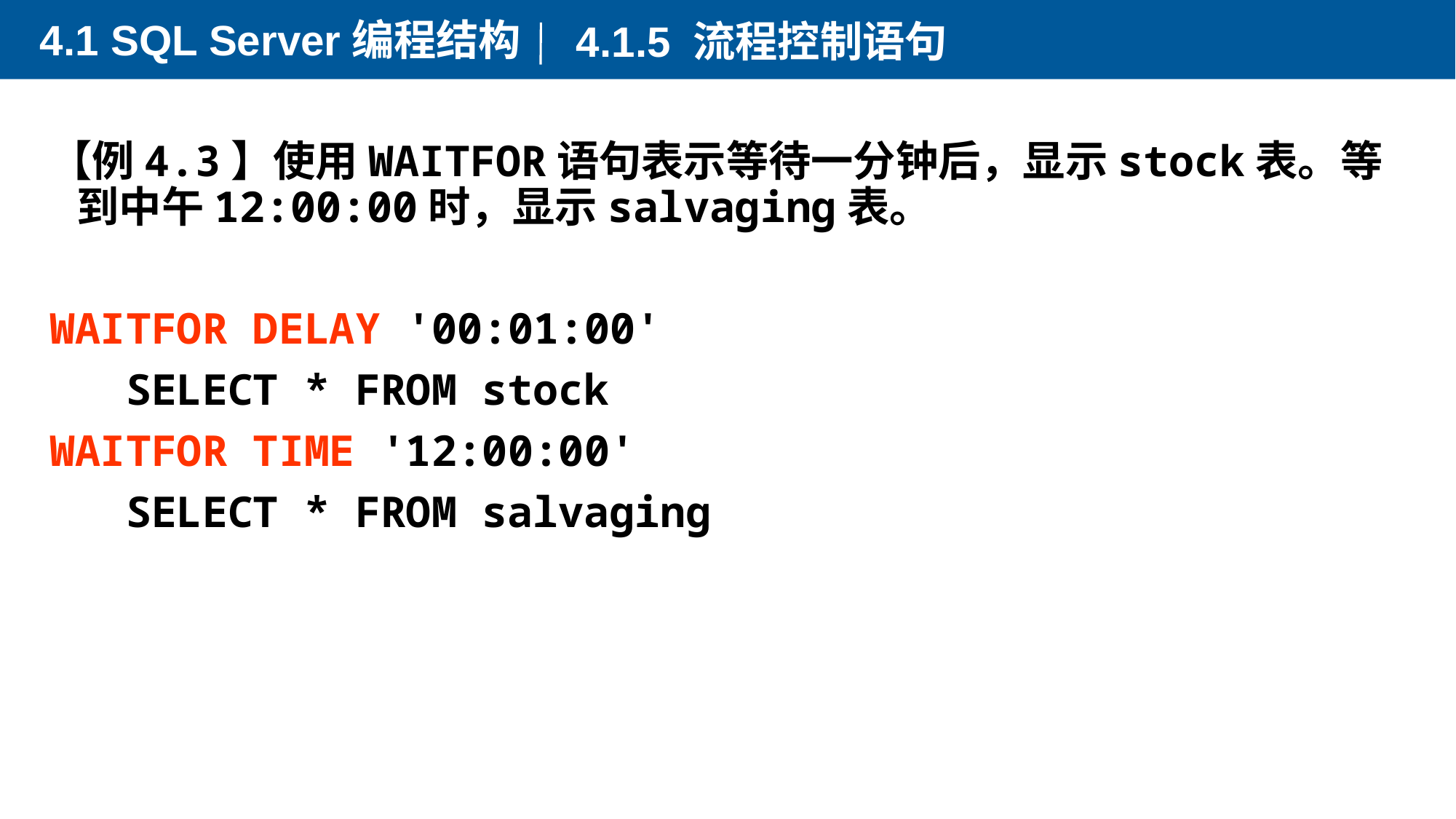

4.1 SQL Server编程结构
4.1.5 流程控制语句
【例4.3】使用WAITFOR语句表示等待一分钟后，显示stock表。等到中午12:00:00时，显示salvaging表。

WAITFOR DELAY '00:01:00'
   SELECT * FROM stock
WAITFOR TIME '12:00:00'
   SELECT * FROM salvaging